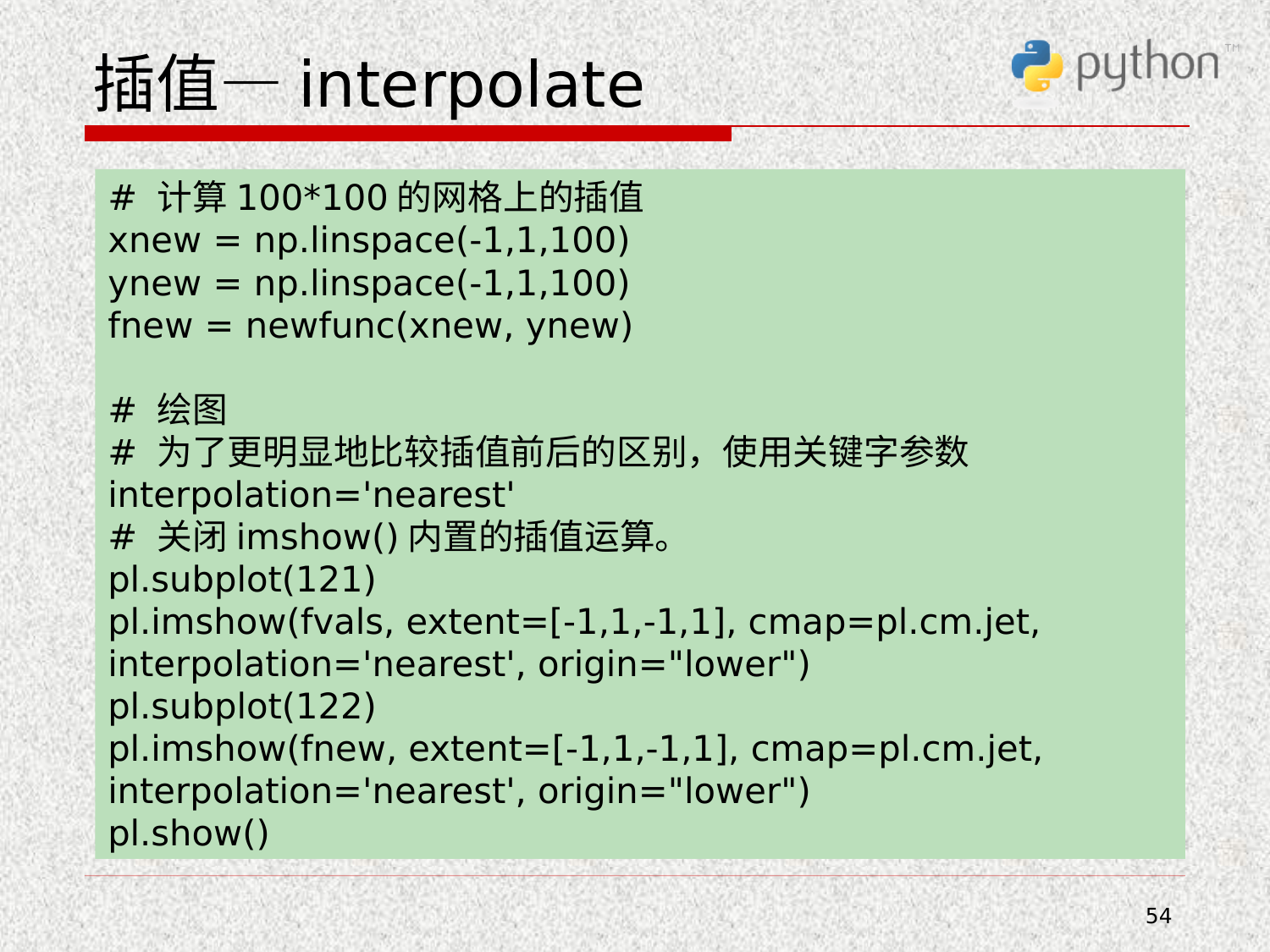

# 插值—interpolate

# 计算100*100的网格上的插值
xnew = np.linspace(-1,1,100)
ynew = np.linspace(-1,1,100)
fnew = newfunc(xnew, ynew)
# 绘图
# 为了更明显地比较插值前后的区别，使用关键字参数interpolation='nearest'
# 关闭imshow()内置的插值运算。
pl.subplot(121)
pl.imshow(fvals, extent=[-1,1,-1,1], cmap=pl.cm.jet, interpolation='nearest', origin="lower")
pl.subplot(122)
pl.imshow(fnew, extent=[-1,1,-1,1], cmap=pl.cm.jet, interpolation='nearest', origin="lower")
pl.show()
54